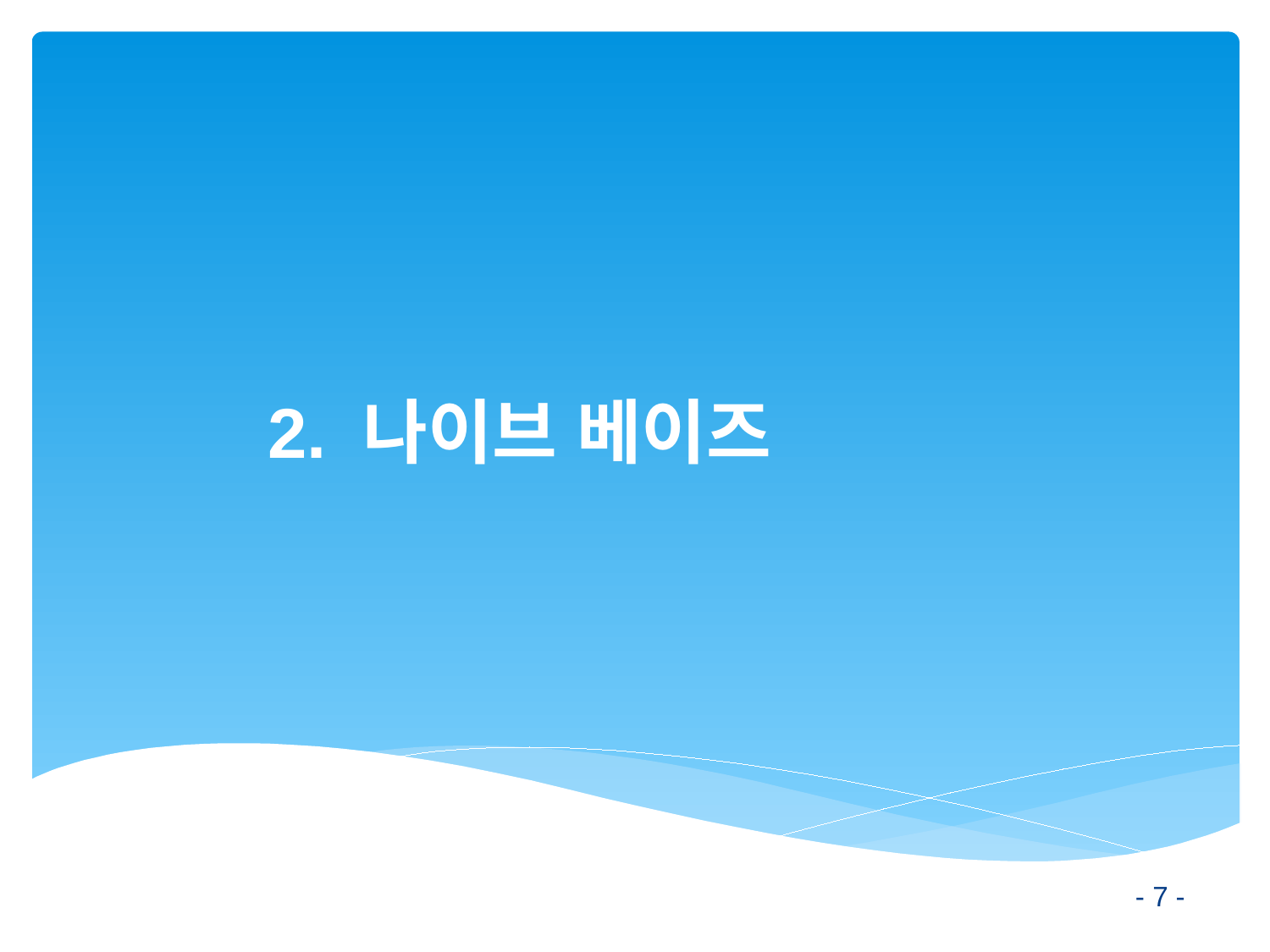

# 2. 나이브 베이즈
- 7 -